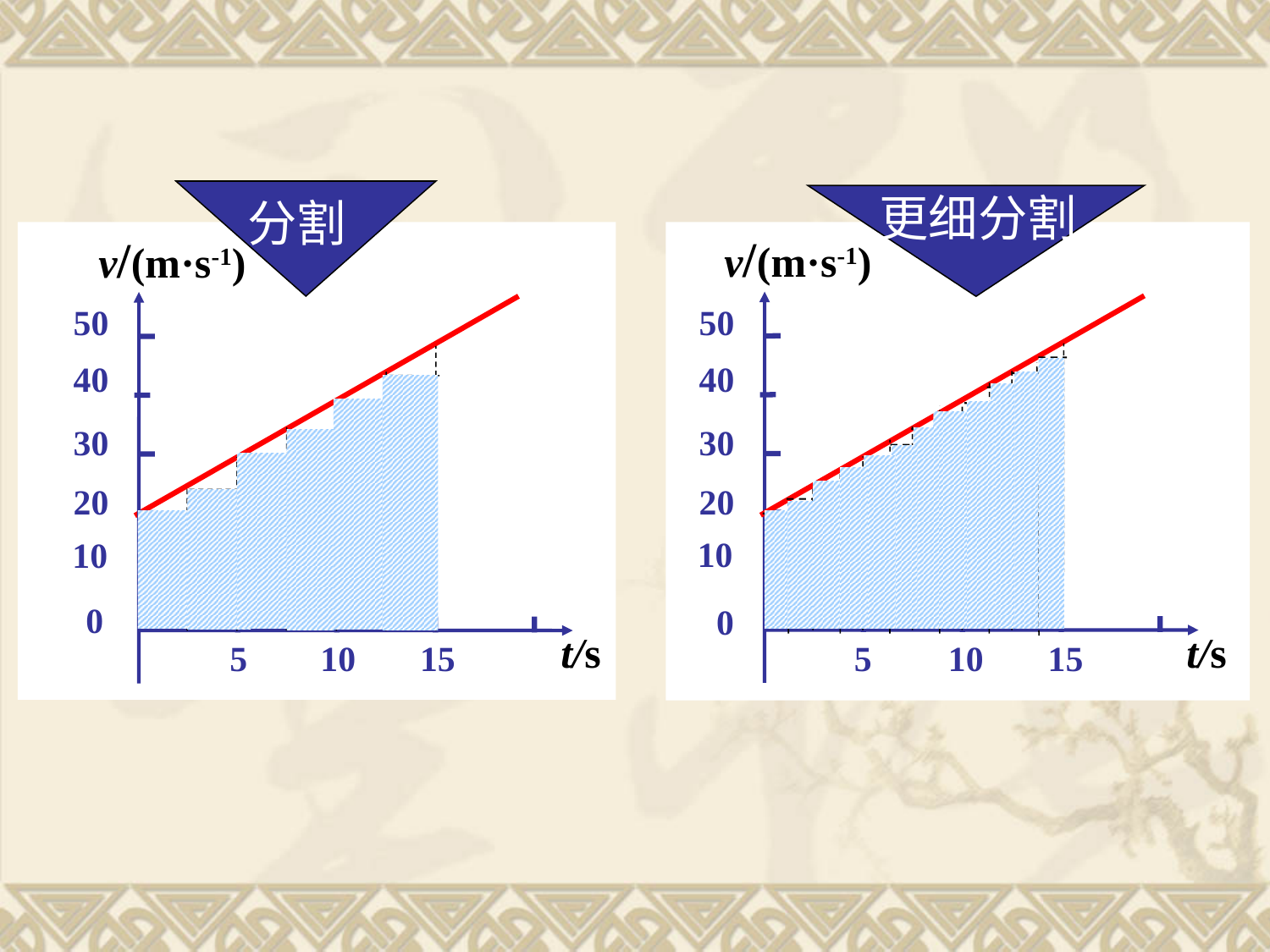

更细分割
分割

v/(m·s-1)

50

40

30

20

10

0

t/s

5
10
15

v/(m·s-1)

50

40

30

20

10

0

t/s
5
10
15